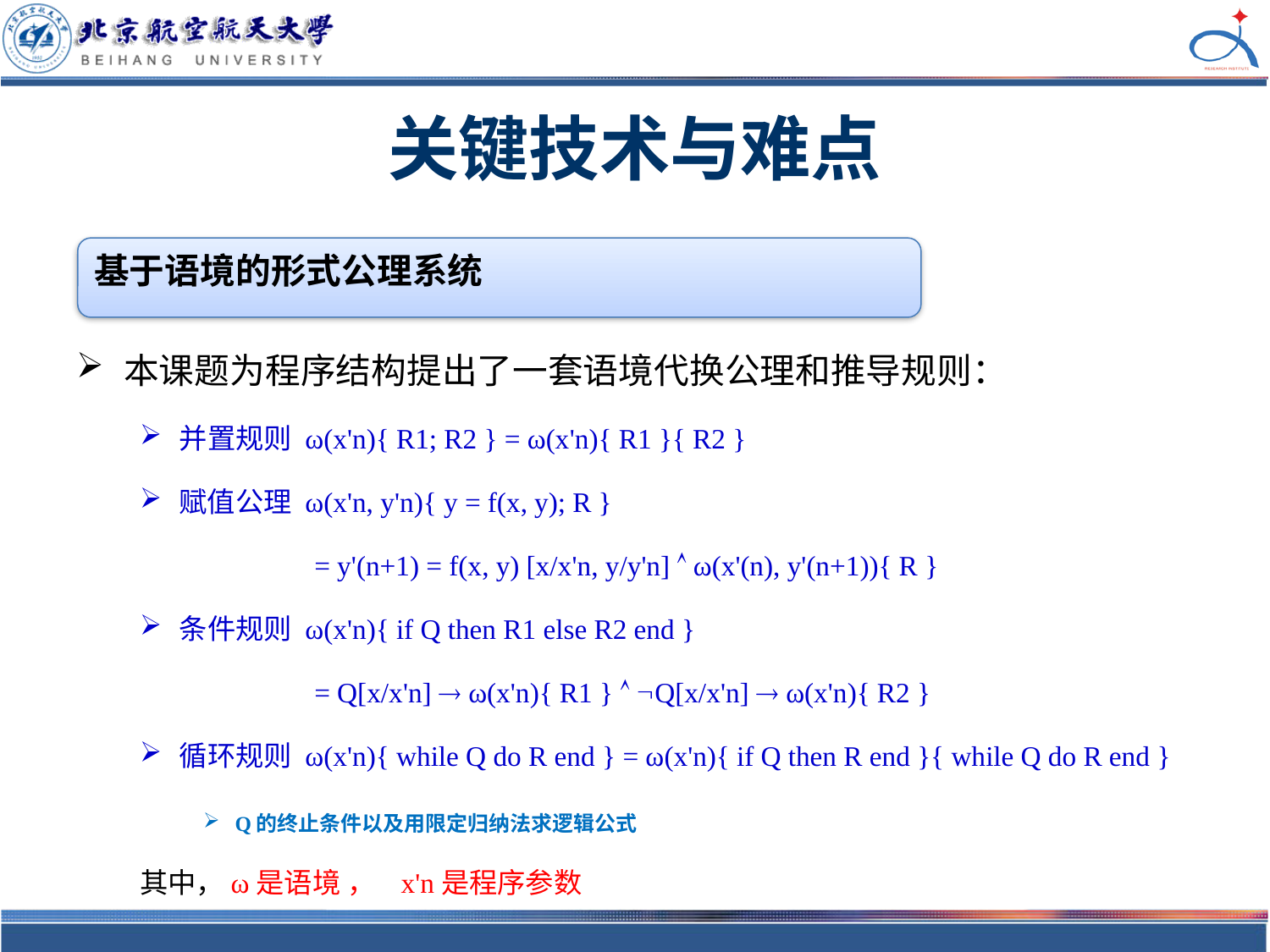

# 关键技术与难点

本课题为程序结构提出了一套语境代换公理和推导规则：
并置规则 ω(x'n){ R1; R2 } = ω(x'n){ R1 }{ R2 }
赋值公理 ω(x'n, y'n){ y = f(x, y); R }
                         = y'(n+1) = f(x, y) [x/x'n, y/y'n] ∧ ω(x'(n), y'(n+1)){ R }
条件规则 ω(x'n){ if Q then R1 else R2 end }
                         = Q[x/x'n] → ω(x'n){ R1 } ∧ ¬Q[x/x'n] → ω(x'n){ R2 }
循环规则 ω(x'n){ while Q do R end } = ω(x'n){ if Q then R end }{ while Q do R end }
Q的终止条件以及用限定归纳法求逻辑公式
其中，ω是语境 ，   x'n是程序参数

基于语境的形式公理系统